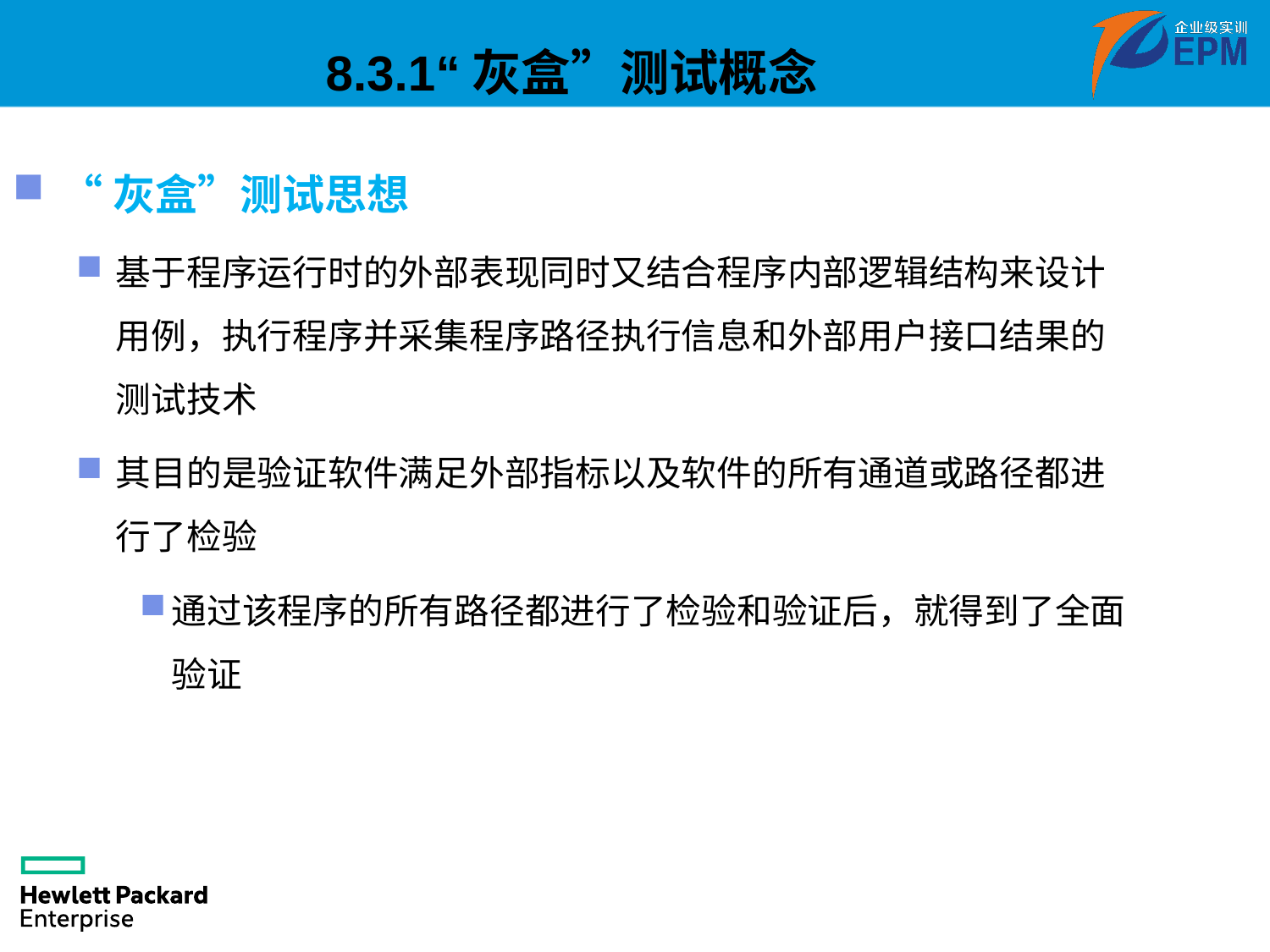

8.3.1“灰盒”测试概念
“灰盒”测试思想
基于程序运行时的外部表现同时又结合程序内部逻辑结构来设计用例，执行程序并采集程序路径执行信息和外部用户接口结果的测试技术
其目的是验证软件满足外部指标以及软件的所有通道或路径都进行了检验
通过该程序的所有路径都进行了检验和验证后，就得到了全面验证